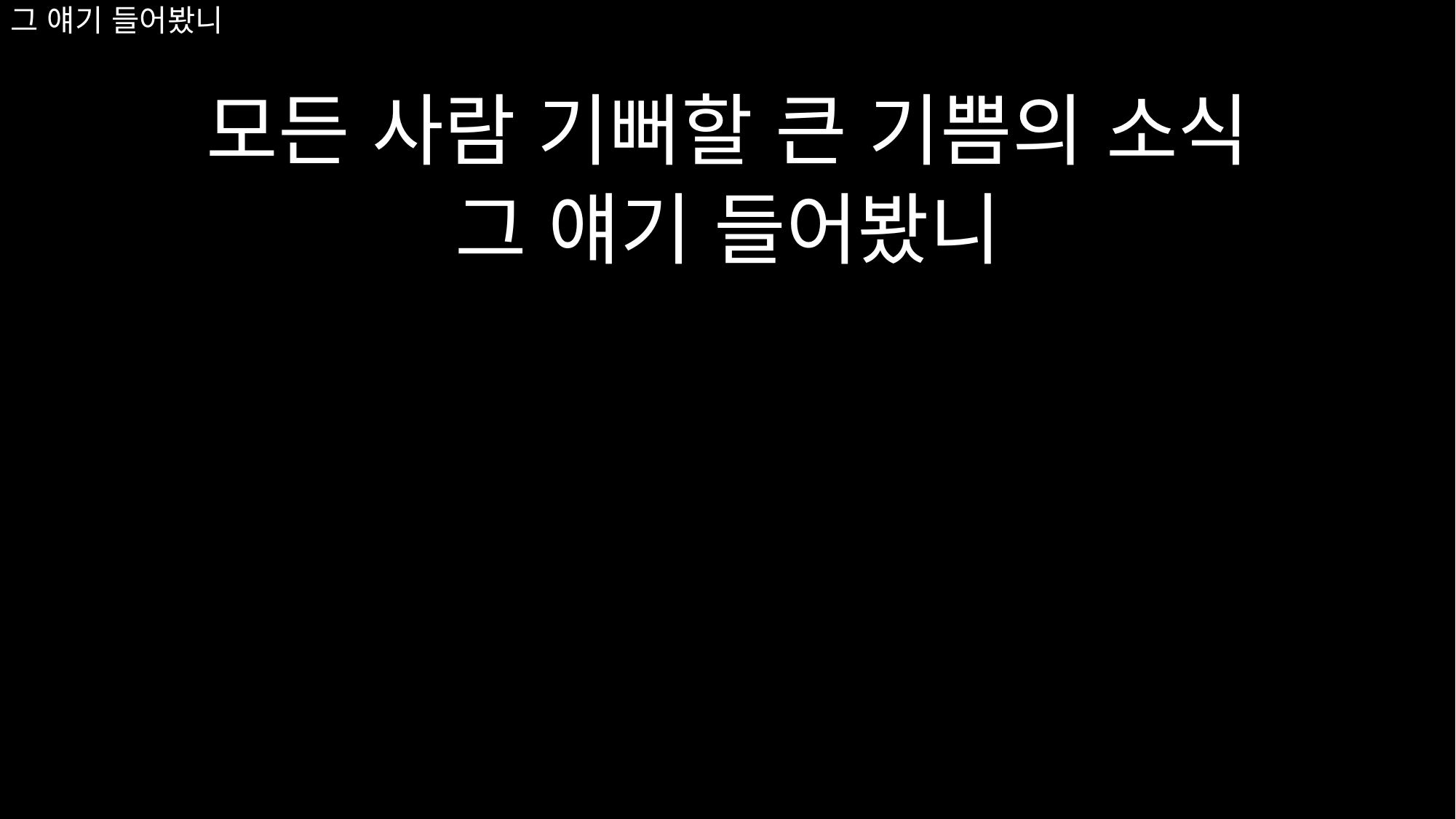

모든 사람 기뻐할 큰 기쁨의 소식
그 얘기 들어봤니

# 그 얘기 들어봤니